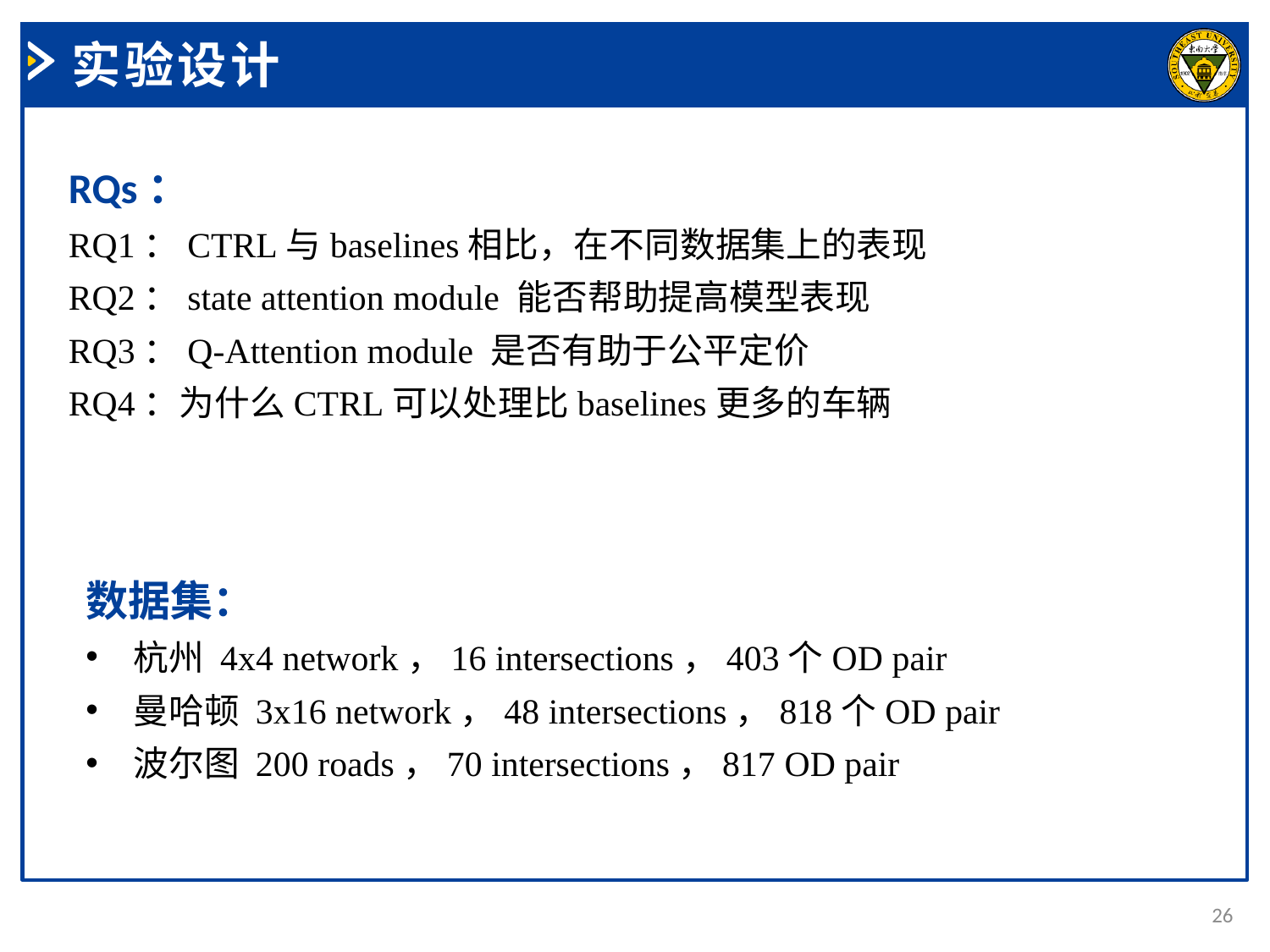

实验设计
RQs：
RQ1：CTRL与baselines相比，在不同数据集上的表现
RQ2：state attention module 能否帮助提高模型表现
RQ3：Q-Attention module 是否有助于公平定价
RQ4：为什么CTRL可以处理比baselines更多的车辆
数据集：
杭州 4x4 network，16 intersections，403个OD pair
曼哈顿 3x16 network，48 intersections，818个OD pair
波尔图 200 roads，70 intersections，817 OD pair
26